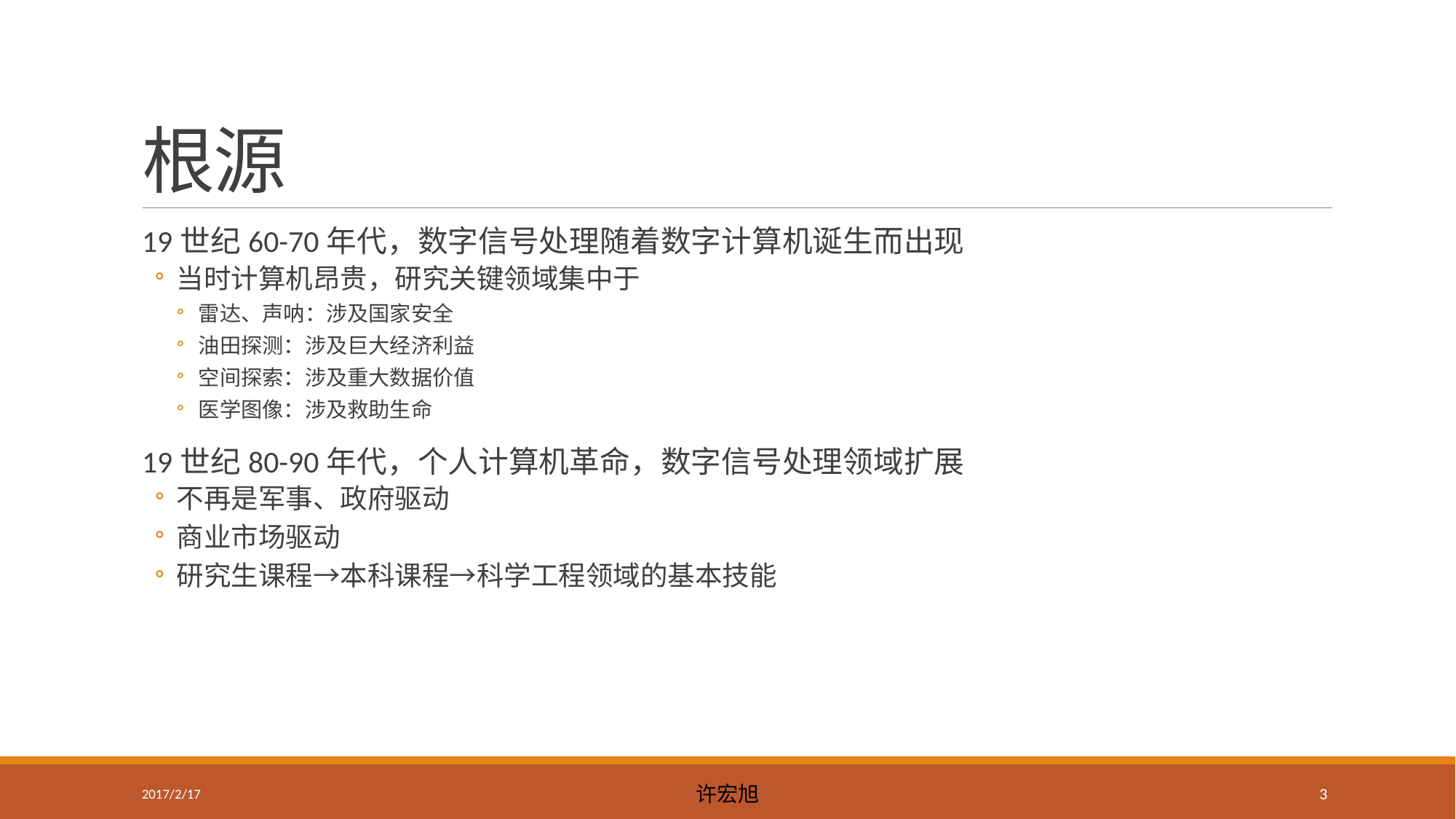

# 根源
19世纪60-70年代，数字信号处理随着数字计算机诞生而出现
当时计算机昂贵，研究关键领域集中于
雷达、声呐：涉及国家安全
油田探测：涉及巨大经济利益
空间探索：涉及重大数据价值
医学图像：涉及救助生命
19世纪80-90年代，个人计算机革命，数字信号处理领域扩展
不再是军事、政府驱动
商业市场驱动
研究生课程→本科课程→科学工程领域的基本技能
2017/2/17
许宏旭
3